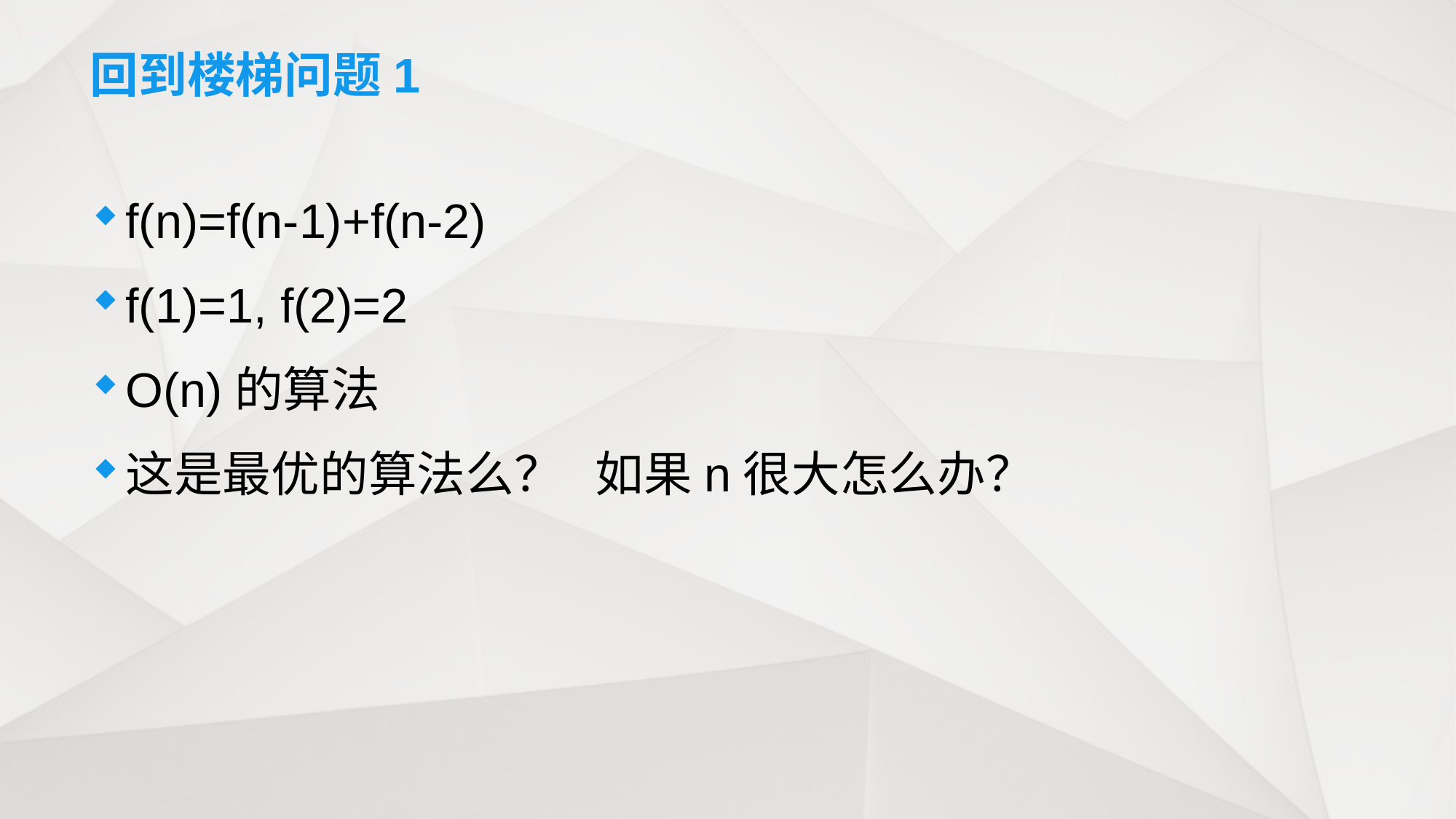

# 回到楼梯问题1

f(n)=f(n-1)+f(n-2)
f(1)=1, f(2)=2
O(n)的算法
这是最优的算法么？   如果n很大怎么办？